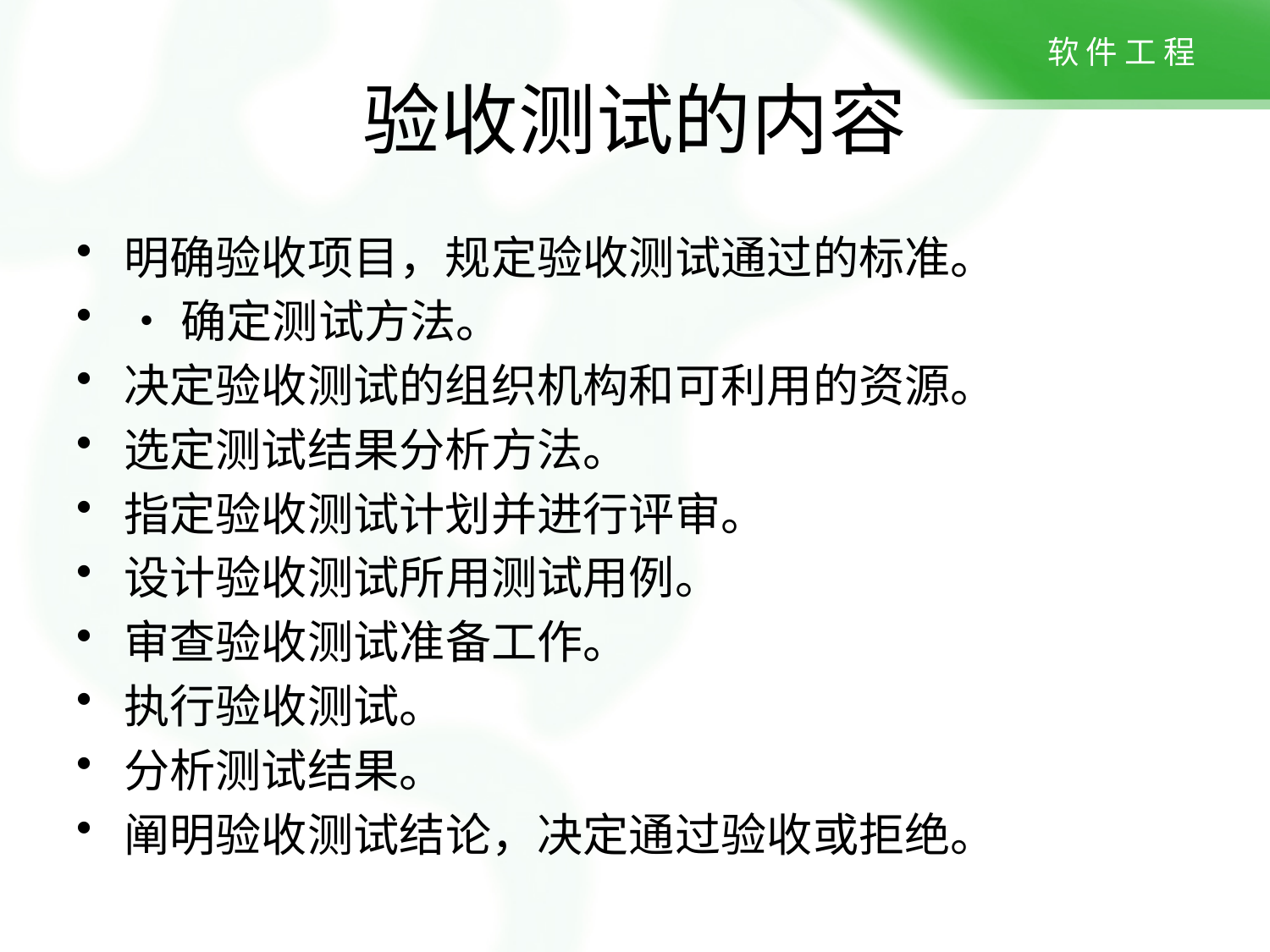

# 验收测试的内容
明确验收项目，规定验收测试通过的标准。
•确定测试方法。
决定验收测试的组织机构和可利用的资源。
选定测试结果分析方法。
指定验收测试计划并进行评审。
设计验收测试所用测试用例。
审查验收测试准备工作。
执行验收测试。
分析测试结果。
阐明验收测试结论，决定通过验收或拒绝。